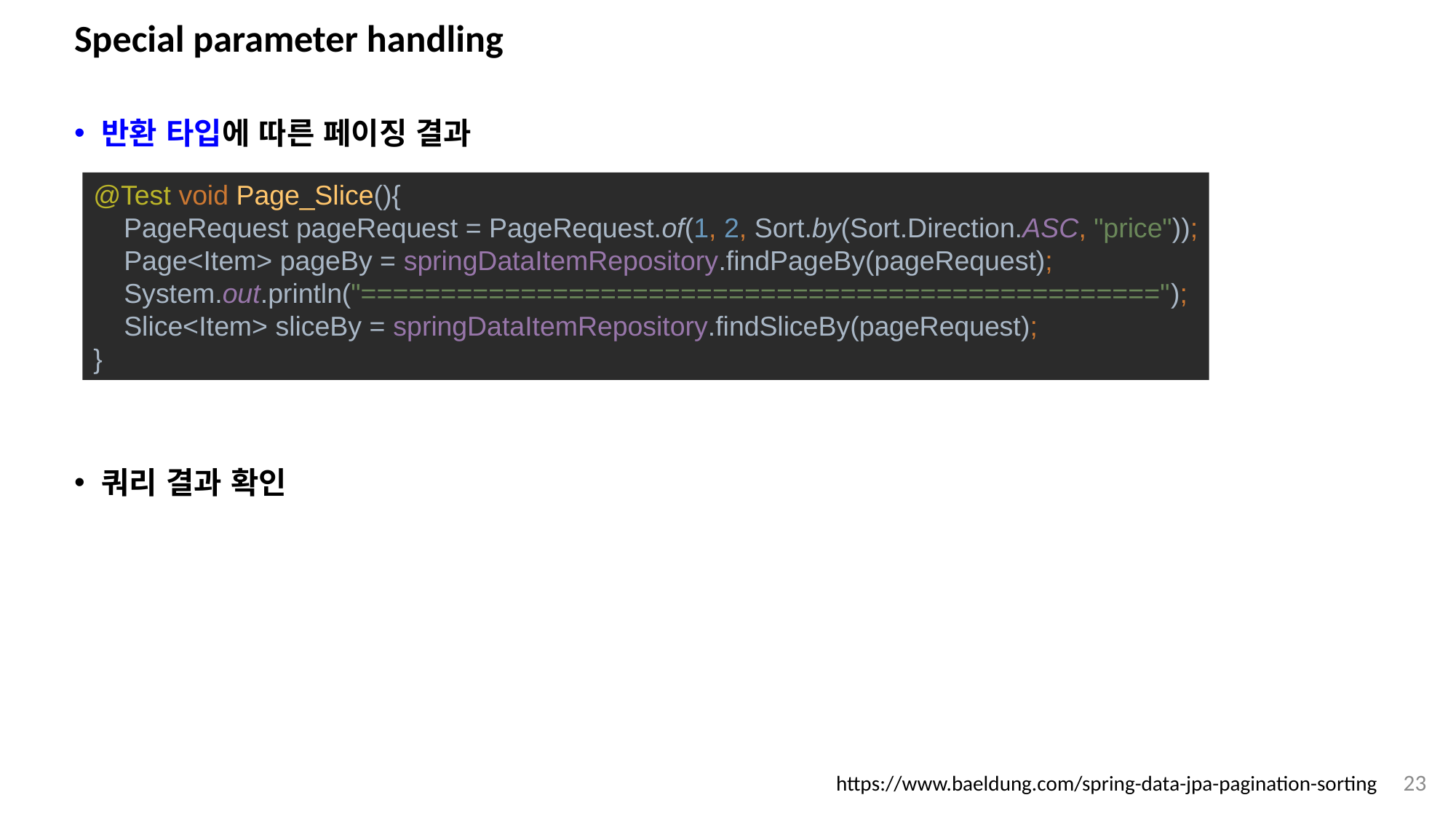

# Special parameter handling
반환 타입에 따른 페이징 결과

쿼리 결과 확인

@Test void Page_Slice(){
    PageRequest pageRequest = PageRequest.of(1, 2, Sort.by(Sort.Direction.ASC, "price"));
    Page<Item> pageBy = springDataItemRepository.findPageBy(pageRequest);
    System.out.println("==================================================");
    Slice<Item> sliceBy = springDataItemRepository.findSliceBy(pageRequest);
}
23
https://www.baeldung.com/spring-data-jpa-pagination-sorting